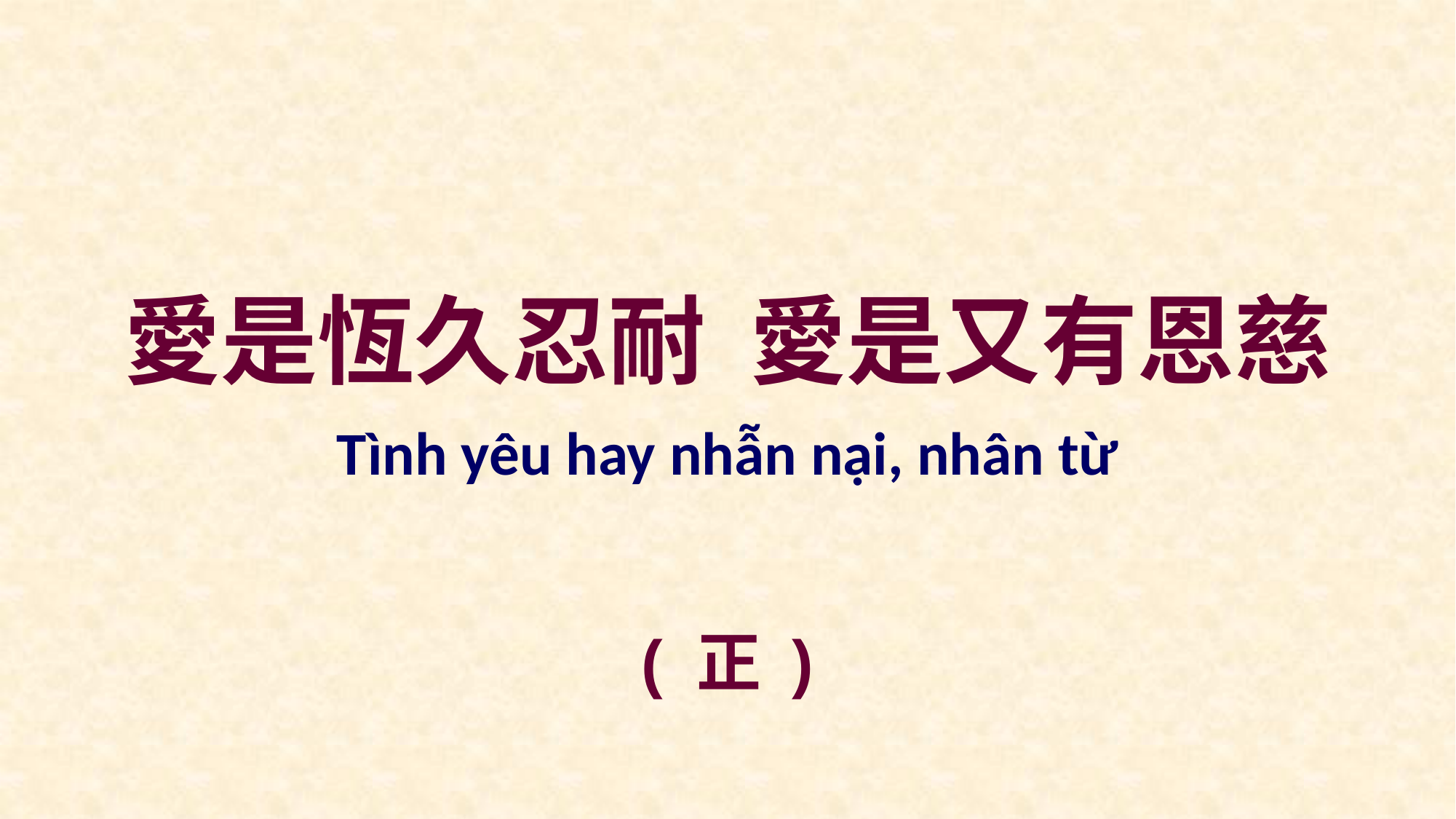

愛是恆久忍耐  愛是又有恩慈
Tình yêu hay nhẫn nại, nhân từ
( 正 )